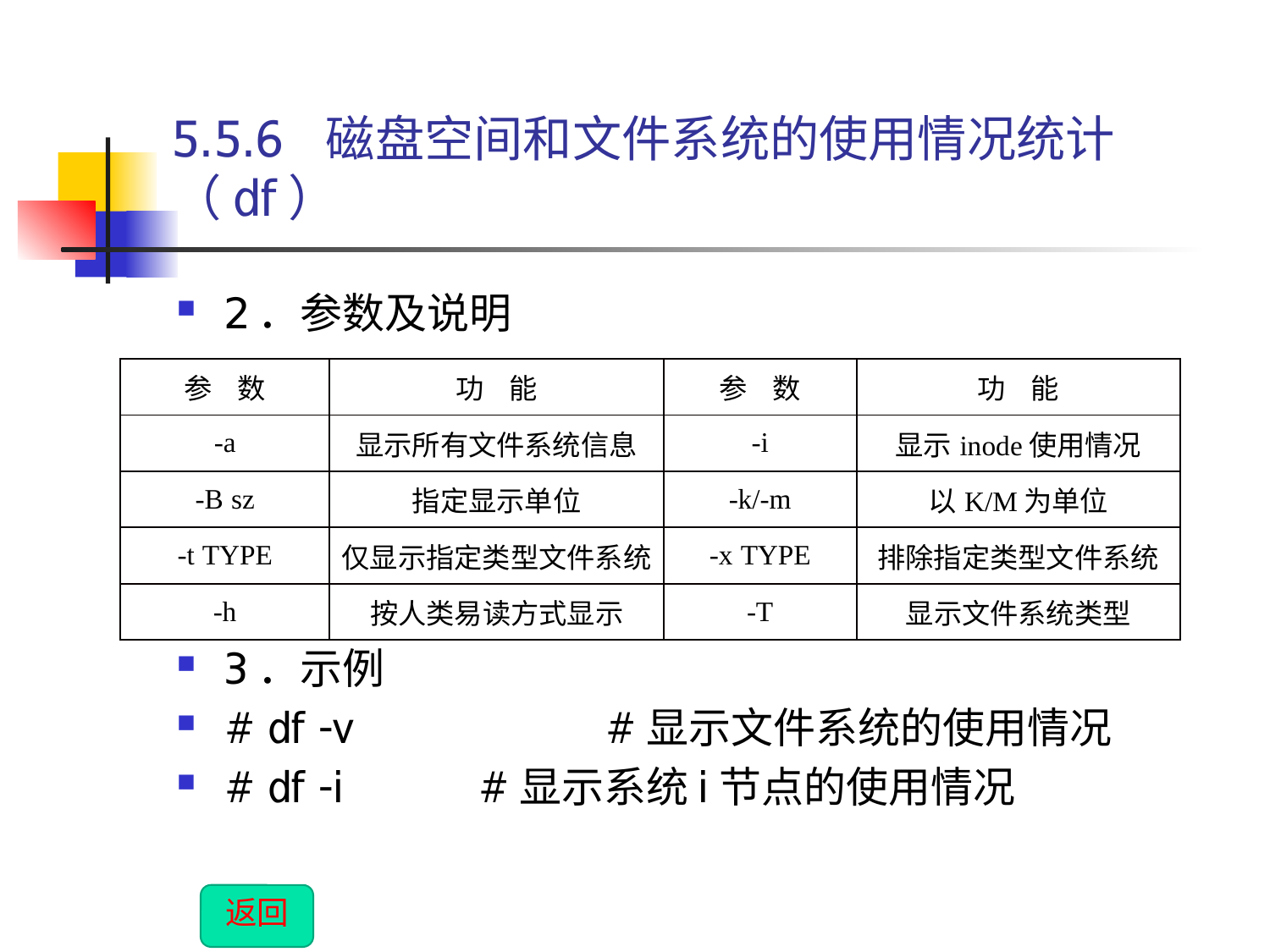

# 5.5.6  磁盘空间和文件系统的使用情况统计（df）
2．参数及说明

3．示例
# df -v		#显示文件系统的使用情况
# df -i		#显示系统i节点的使用情况
| 参 数 | 功 能 | 参 数 | 功 能 |
| --- | --- | --- | --- |
| -a | 显示所有文件系统信息 | -i | 显示inode使用情况 |
| -B sz | 指定显示单位 | -k/-m | 以K/M为单位 |
| -t TYPE | 仅显示指定类型文件系统 | -x TYPE | 排除指定类型文件系统 |
| -h | 按人类易读方式显示 | -T | 显示文件系统类型 |
返回